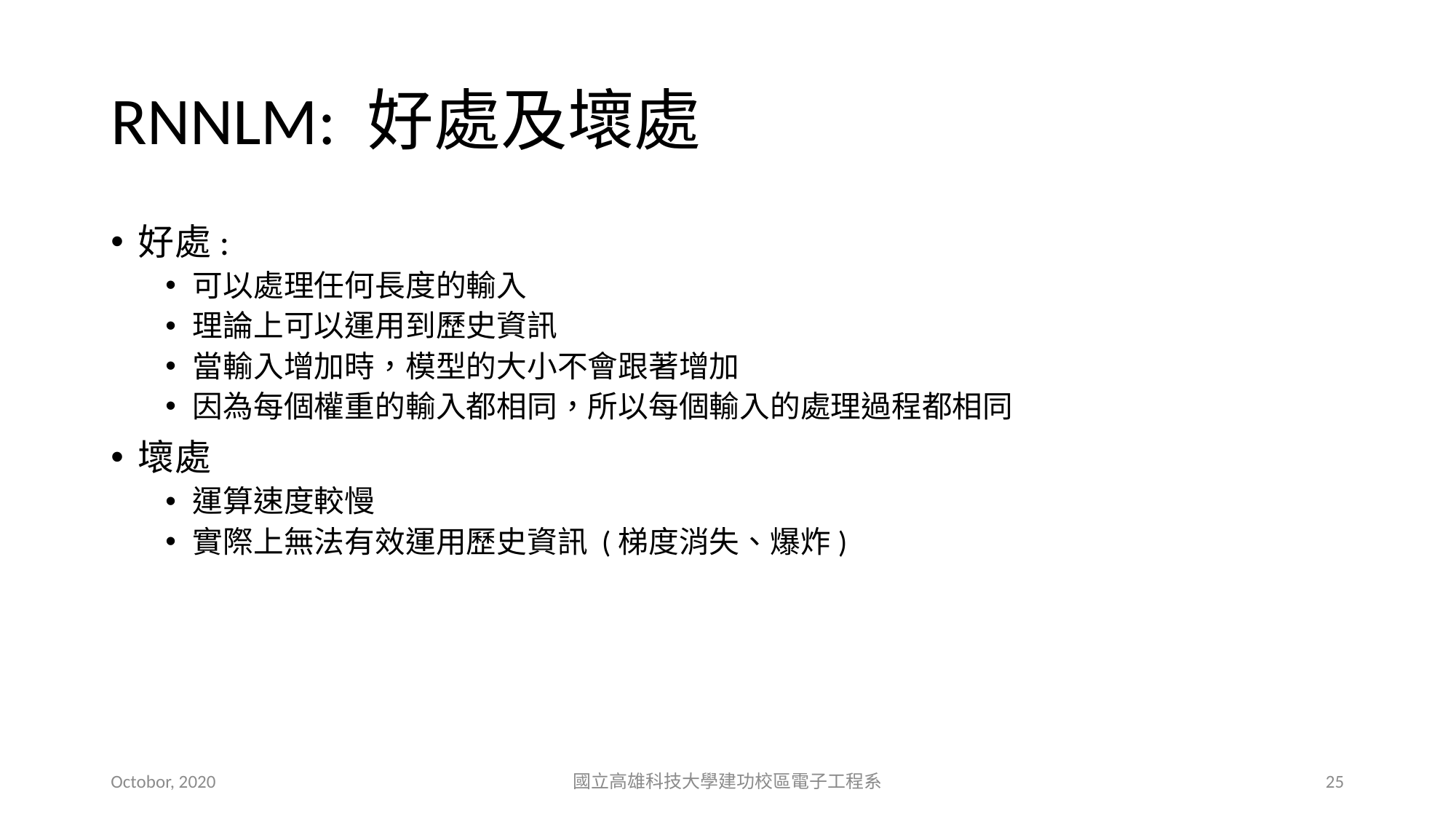

# RNNLM: 好處及壞處
好處:
可以處理任何長度的輸入
理論上可以運用到歷史資訊
當輸入增加時，模型的大小不會跟著增加
因為每個權重的輸入都相同，所以每個輸入的處理過程都相同
壞處
運算速度較慢
實際上無法有效運用歷史資訊 (梯度消失、爆炸)
Octobor, 2020
國立高雄科技大學建功校區電子工程系
25